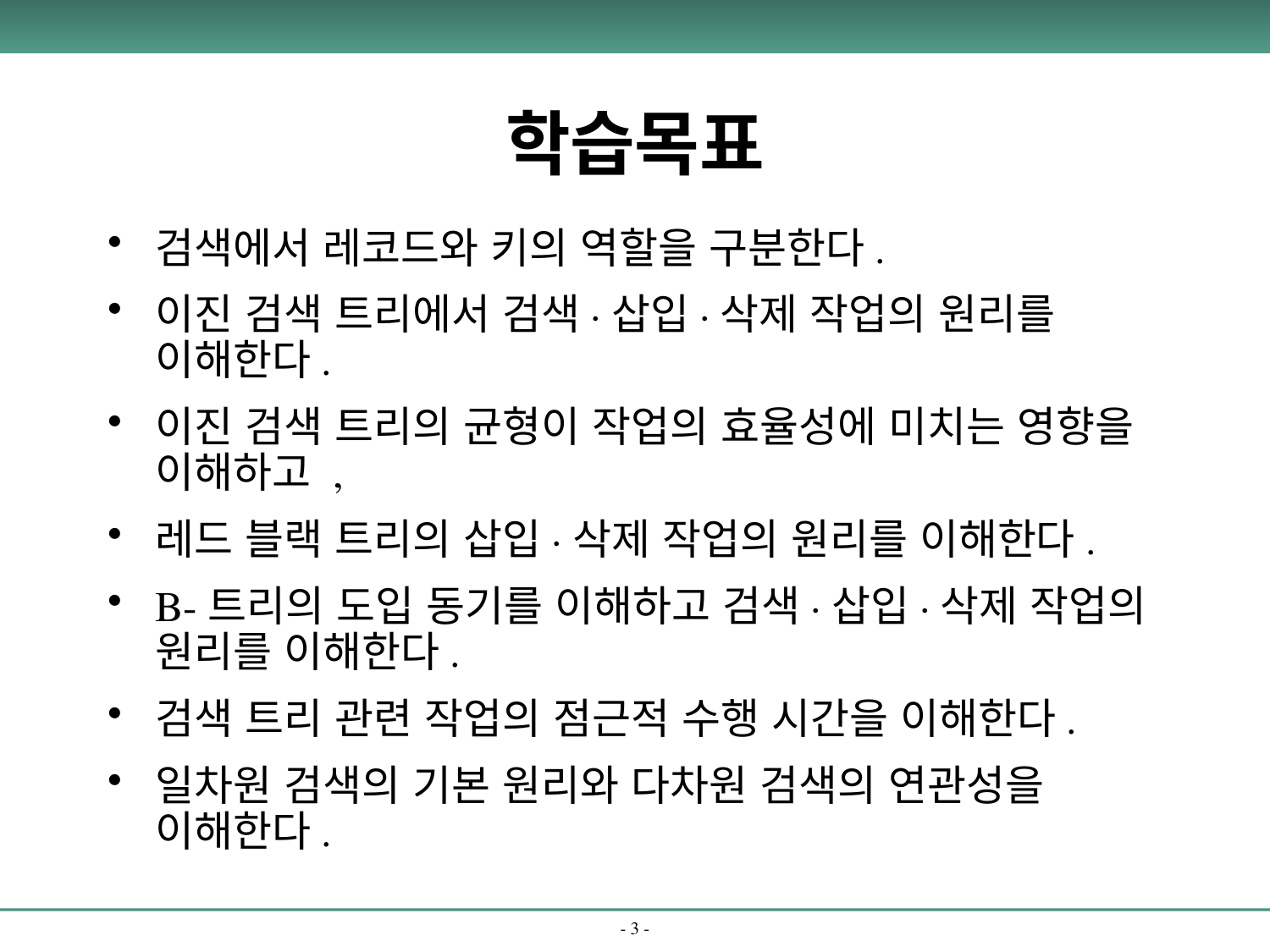

# 학습목표
검색에서 레코드와 키의 역할을 구분한다.
이진 검색 트리에서 검색·삽입·삭제 작업의 원리를 이해한다.
이진 검색 트리의 균형이 작업의 효율성에 미치는 영향을 이해하고 ,
레드 블랙 트리의 삽입·삭제 작업의 원리를 이해한다.
B-트리의 도입 동기를 이해하고 검색·삽입·삭제 작업의 원리를 이해한다.
검색 트리 관련 작업의 점근적 수행 시간을 이해한다.
일차원 검색의 기본 원리와 다차원 검색의 연관성을 이해한다.